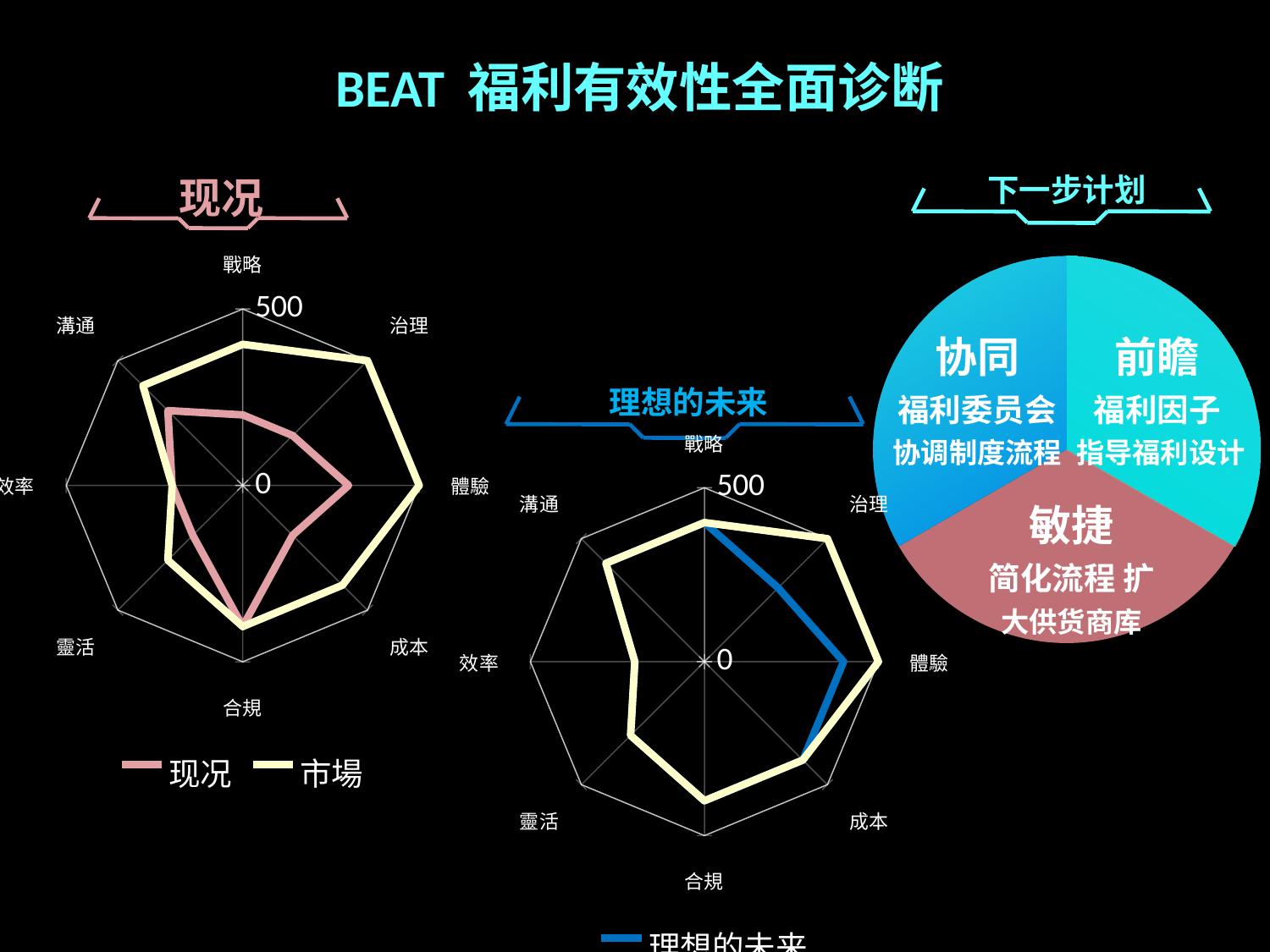

| BEAT 福利有效性全面诊断 |
| --- |
| 现况 |
| --- |
| 下一步计划 |
| --- |

### Chart

| Category | 现况
 | 市場 |
|---|---|---|
| 戰略 | 200.0 | 400.0 |
| 治理 | 200.0 | 500.0 |
| 體驗 | 300.0 | 500.0 |
| 成本 | 200.0 | 400.0 |
| 合規 | 400.0 | 400.0 |
| 靈活 | 200.0 | 300.0 |
| 效率 | 200.0 | 200.0 |
| 溝通 | 300.0 | 400.0 |

### Chart

| Category | 销售额 |
|---|---|
| 第一季度 | 33.300000000000004 |
| 第二季度 | 33.300000000000004 |
| 第三季度 | 33.300000000000004 |
| 协同 福利委员会 协调制度流程 |
| --- |
| 前瞻 福利因子 指导福利设计 |
| --- |
| 理想的未来 |
| --- |

### Chart

| Category | 理想的未来

 | 列1 |
|---|---|---|
| 戰略 | 400.0 | 400.0 |
| 治理 | 300.0 | 500.0 |
| 體驗 | 400.0 | 500.0 |
| 成本 | 400.0 | 400.0 |
| 合規 | 400.0 | 400.0 |
| 靈活 | 300.0 | 300.0 |
| 效率 | 200.0 | 200.0 |
| 溝通 | 400.0 | 400.0 || 敏捷 简化流程 扩大供货商库 |
| --- |